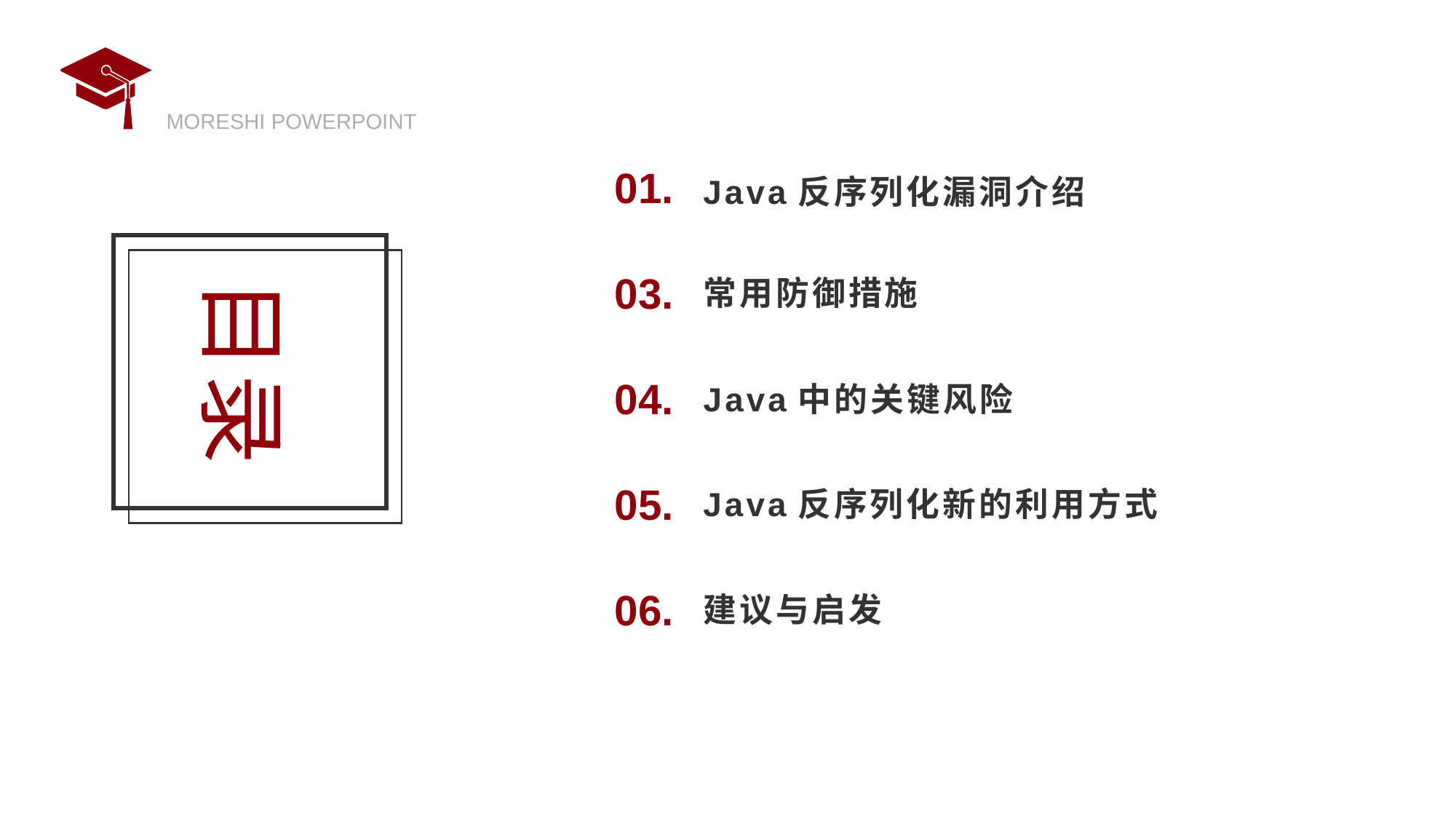

01.
Java反序列化漏洞介绍

常用防御措施
03.
目录
Java中的关键风险
04.
Java反序列化新的利用方式
05.
建议与启发
06.